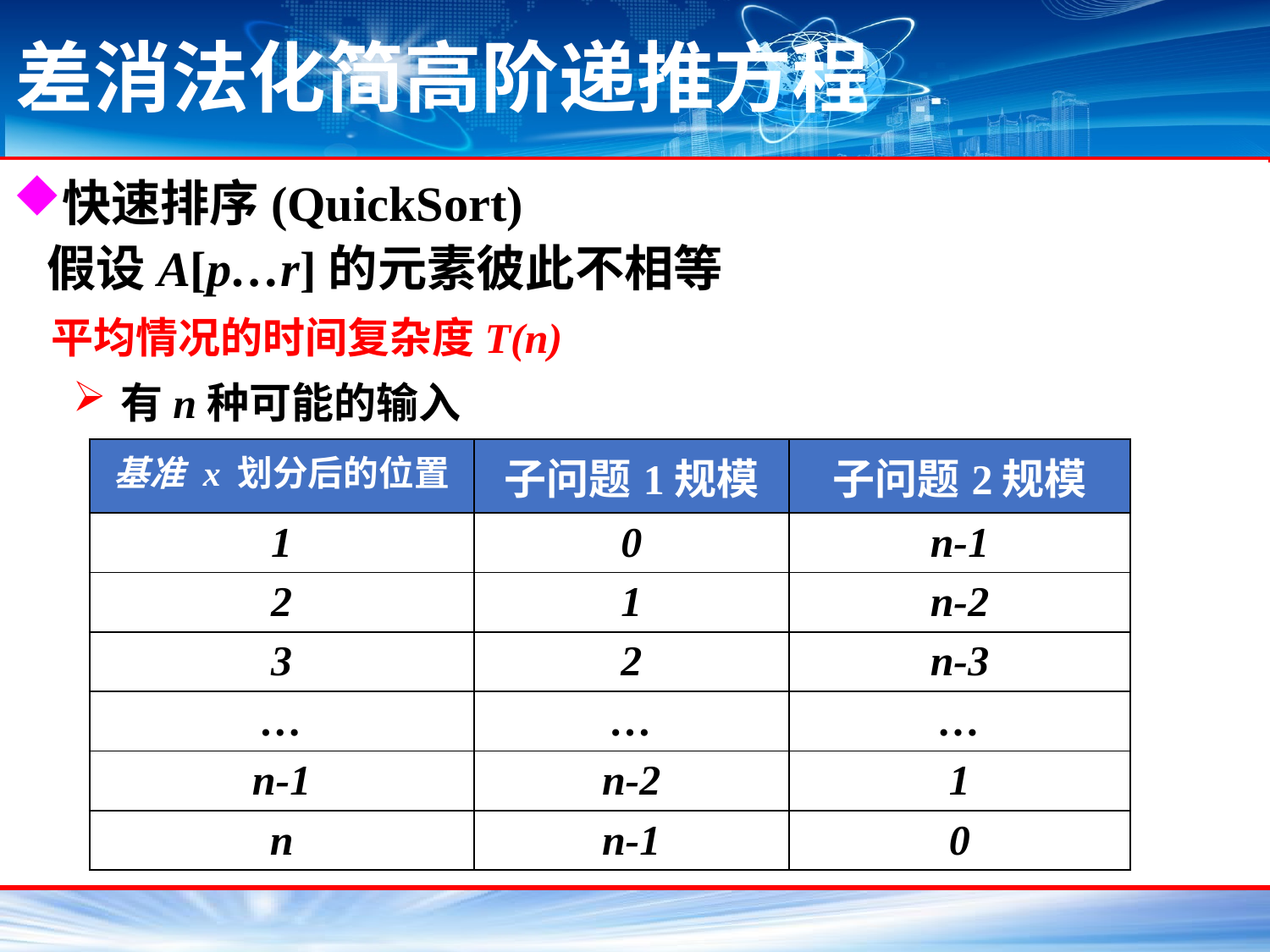

# 差消法化简高阶递推方程
快速排序(QuickSort)
  假设A[p…r]的元素彼此不相等
   平均情况的时间复杂度T(n)
有n种可能的输入

| 基准 x 划分后的位置 | 子问题1规模 | 子问题2规模 |
| --- | --- | --- |
| 1 | 0 | n-1 |
| 2 | 1 | n-2 |
| 3 | 2 | n-3 |
| … | … | … |
| n-1 | n-2 | 1 |
| n | n-1 | 0 |